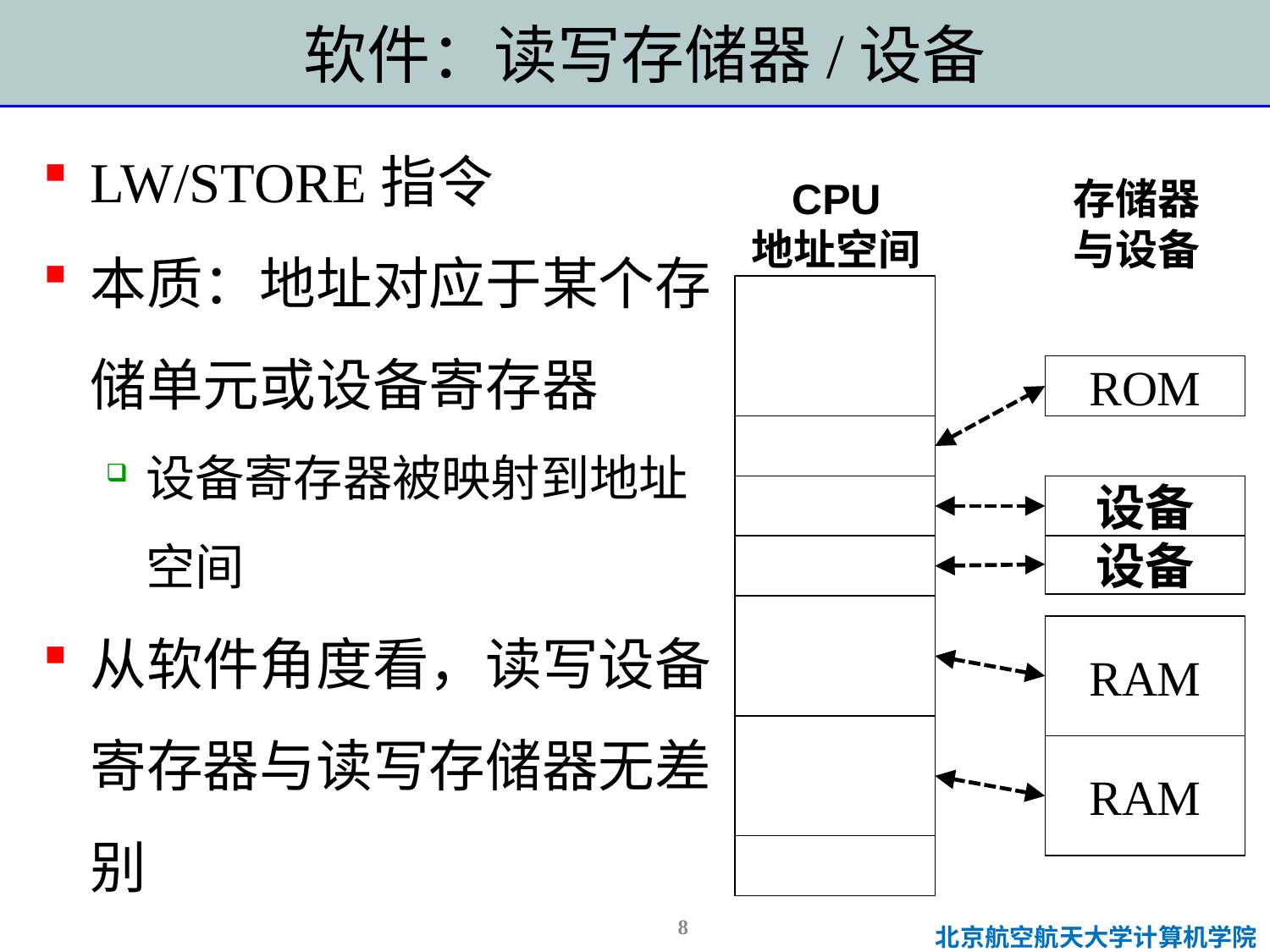

# 软件：读写存储器/设备
LW/STORE指令
本质：地址对应于某个存储单元或设备寄存器
设备寄存器被映射到地址空间
从软件角度看，读写设备寄存器与读写存储器无差别
CPU
地址空间
存储器
与设备

ROM

设备
设备

RAM

RAM

8